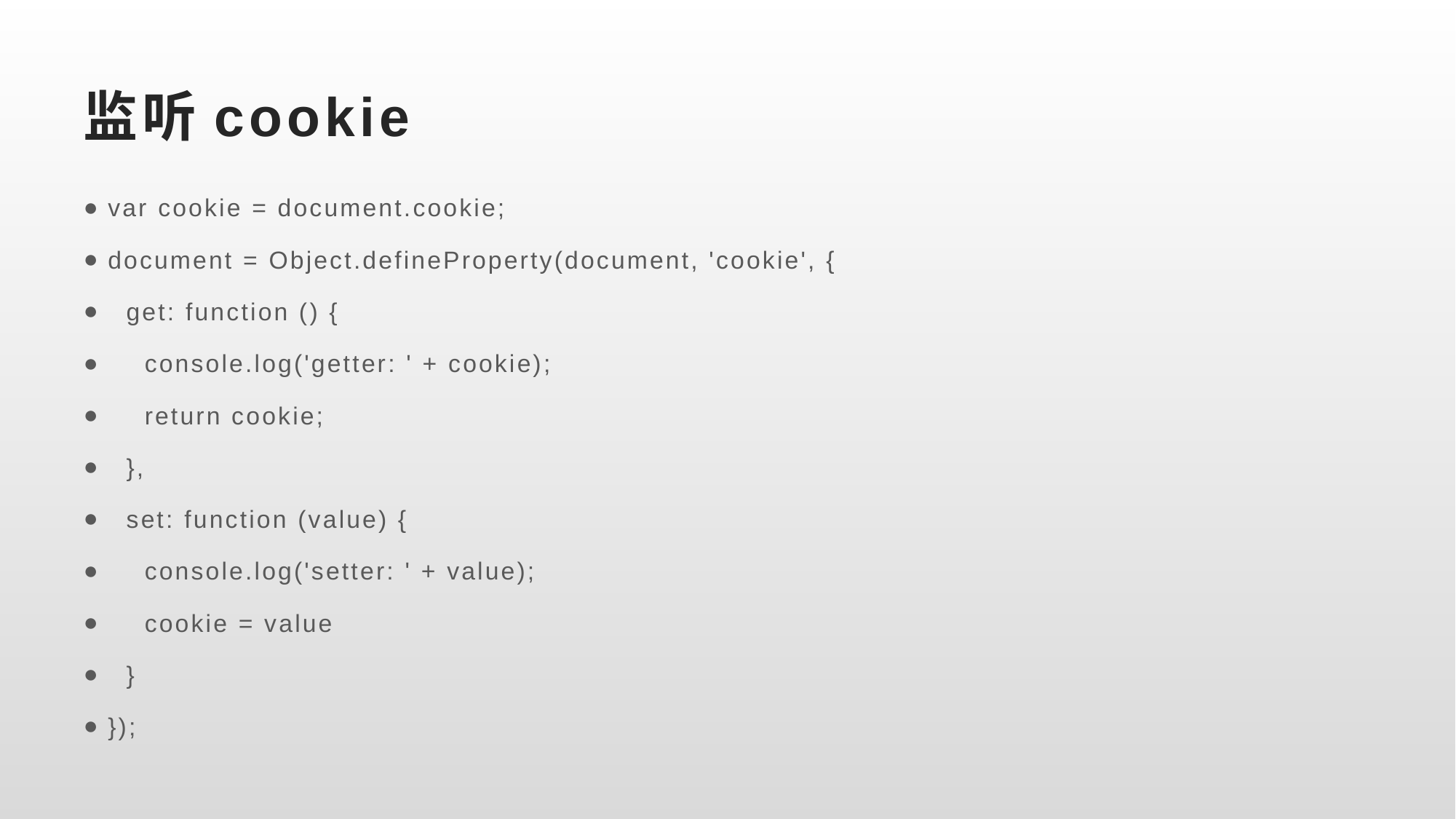

# 监听cookie
var cookie = document.cookie;
document = Object.defineProperty(document, 'cookie', {
  get: function () {
    console.log('getter: ' + cookie);
    return cookie;
  },
  set: function (value) {
    console.log('setter: ' + value);
    cookie = value
  }
});